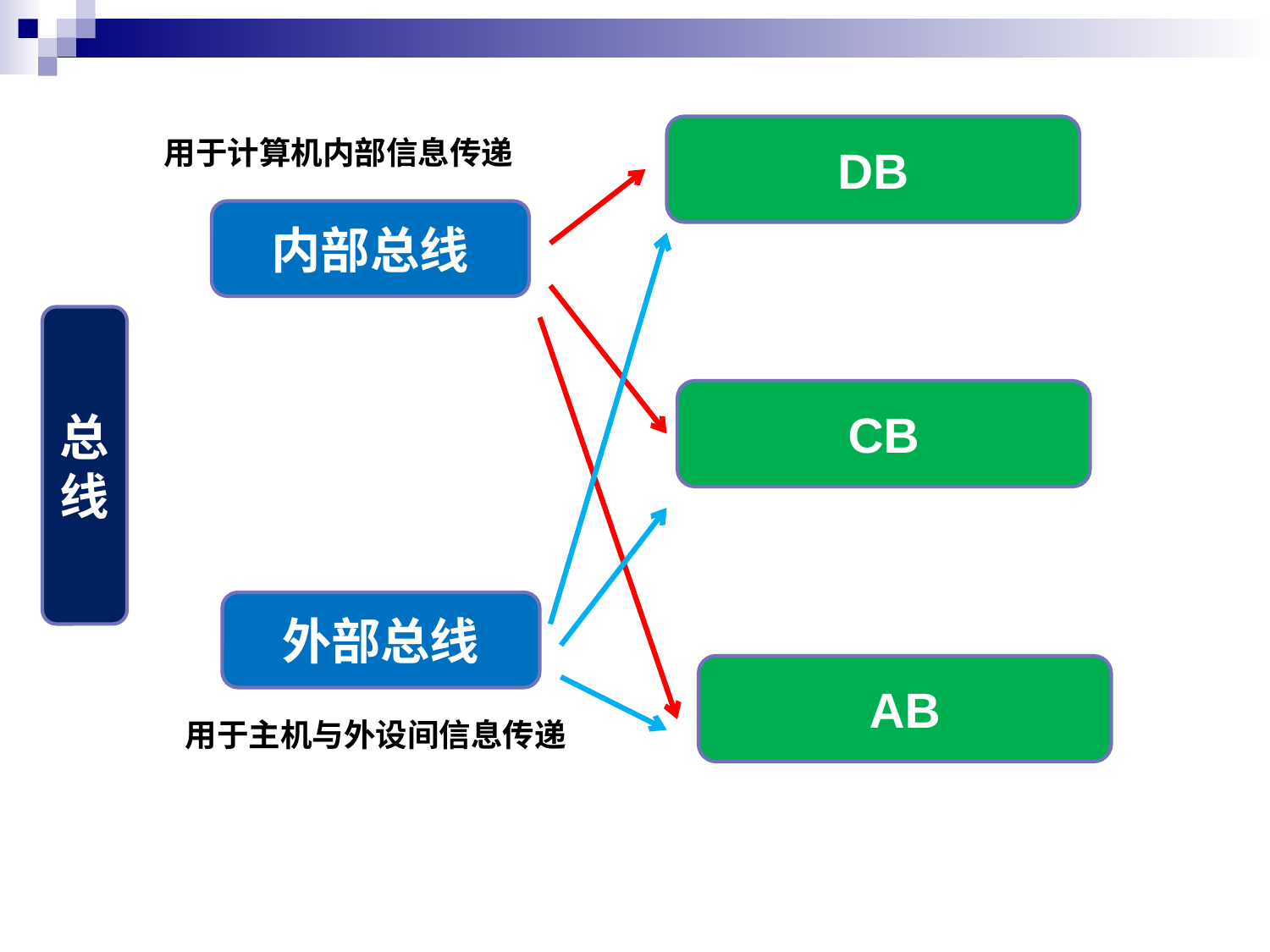

DB
CB
AB
用于计算机内部信息传递
内部总线
外部总线
总线
用于主机与外设间信息传递